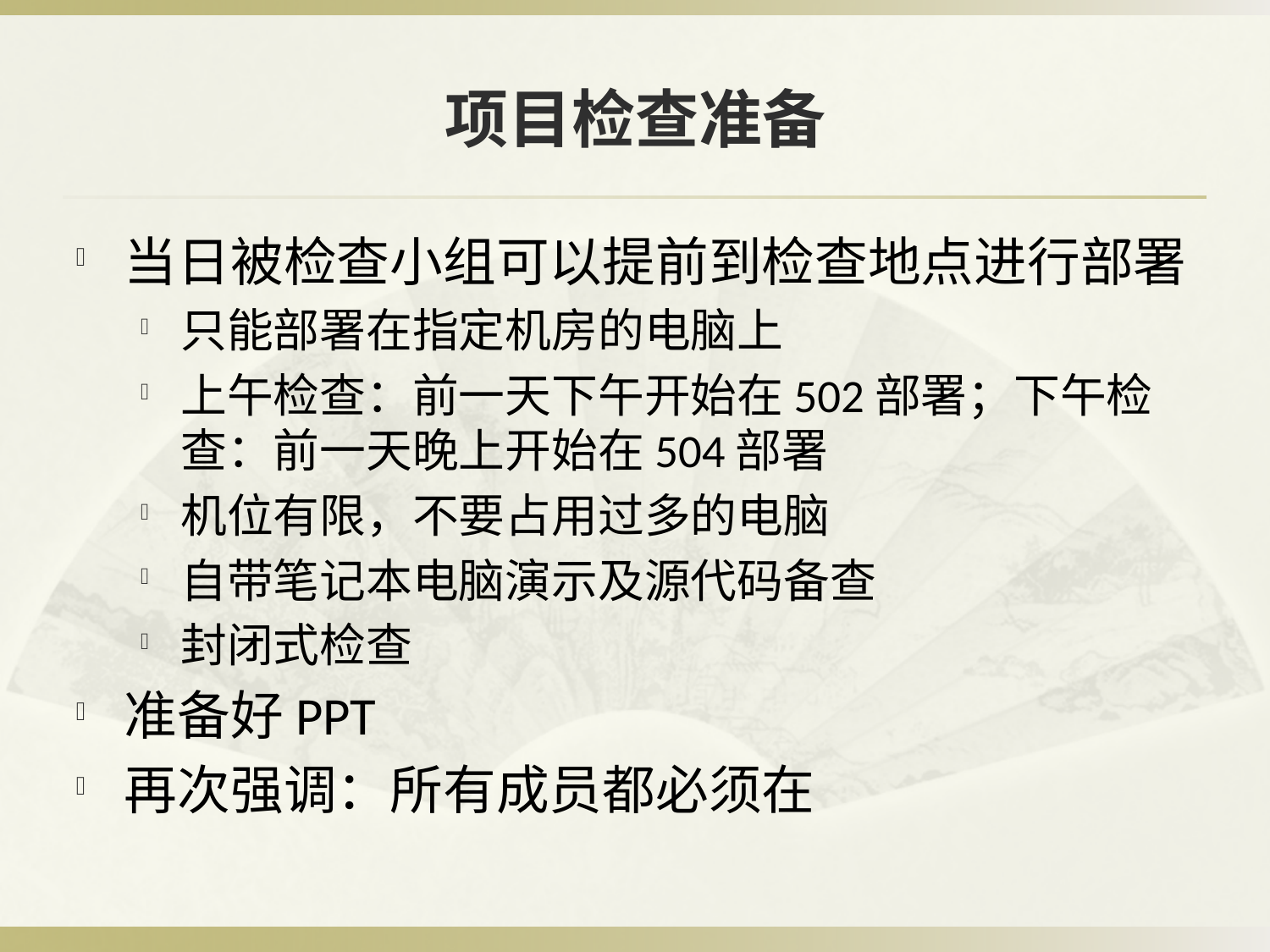

# 项目检查准备
当日被检查小组可以提前到检查地点进行部署
只能部署在指定机房的电脑上
上午检查：前一天下午开始在502部署；下午检查：前一天晚上开始在504部署
机位有限，不要占用过多的电脑
自带笔记本电脑演示及源代码备查
封闭式检查
准备好PPT
再次强调：所有成员都必须在